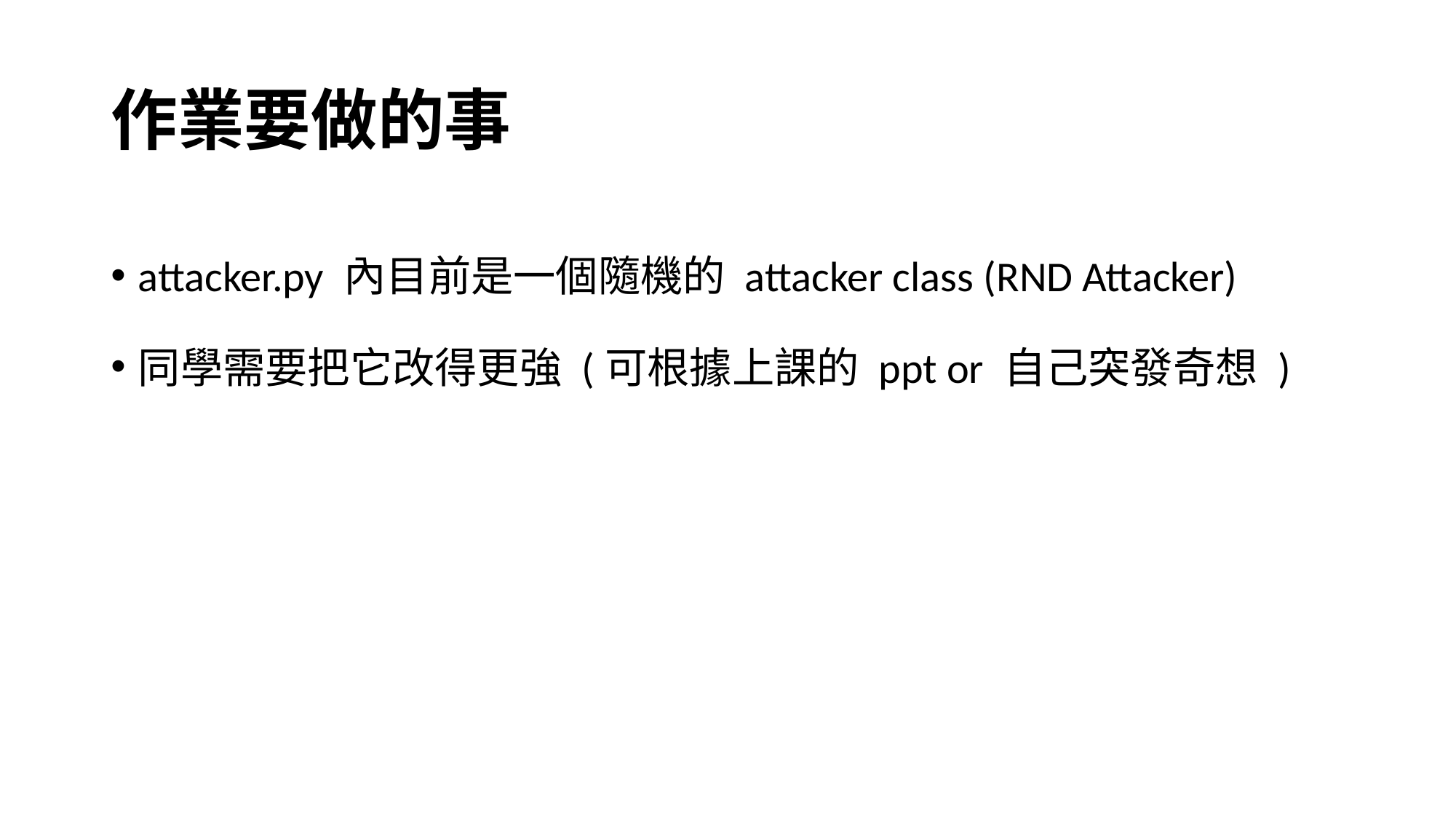

# 作業要做的事
attacker.py 內目前是一個隨機的 attacker class (RND Attacker)
同學需要把它改得更強 (可根據上課的 ppt or 自己突發奇想 )